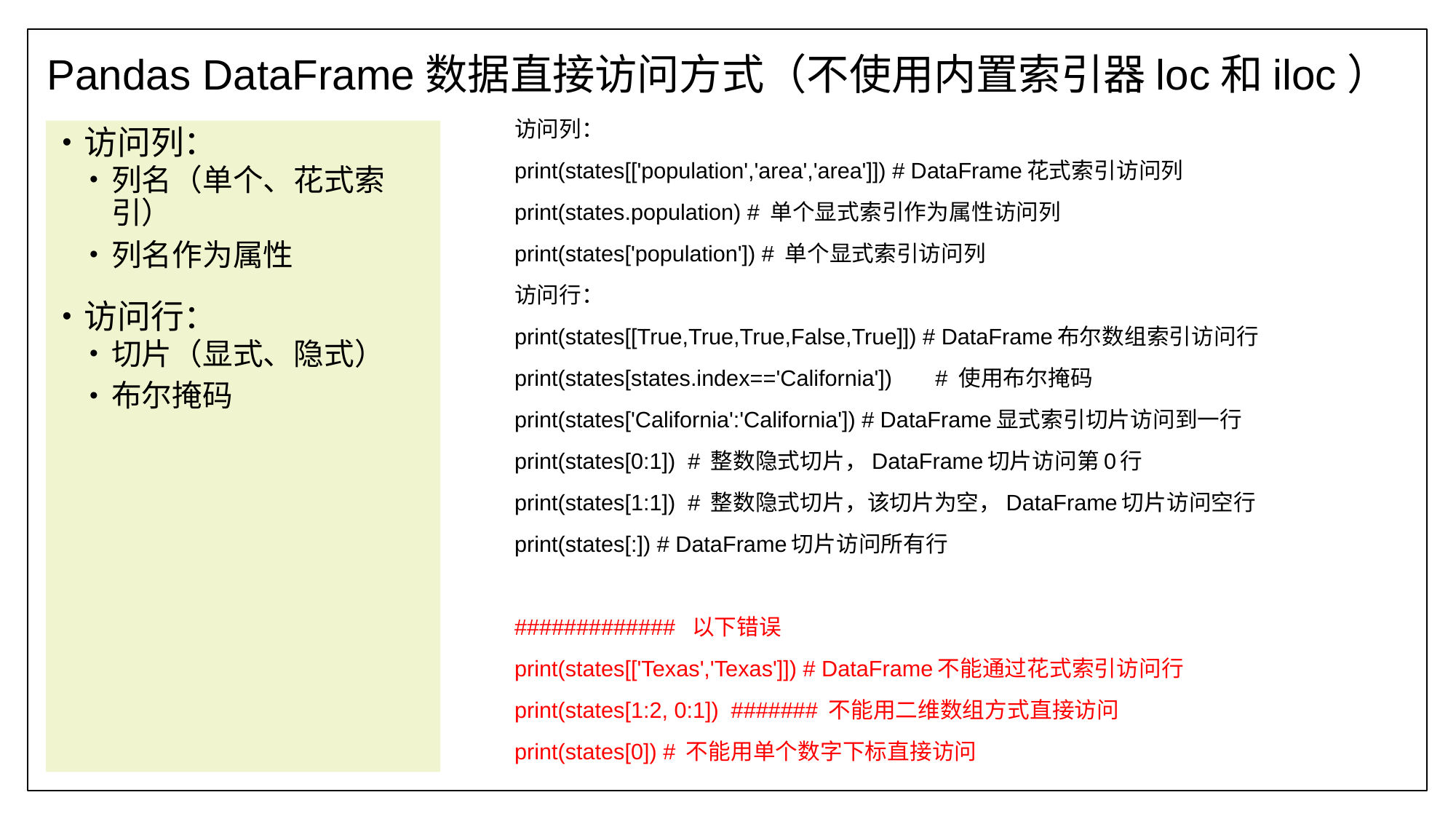

# Pandas DataFrame数据直接访问方式（不使用内置索引器loc和iloc）
访问列：
print(states[['population','area','area']]) # DataFrame花式索引访问列
print(states.population) # 单个显式索引作为属性访问列
print(states['population']) # 单个显式索引访问列
访问行：
print(states[[True,True,True,False,True]]) # DataFrame布尔数组索引访问行
print(states[states.index=='California'])       # 使用布尔掩码
print(states['California':'California']) # DataFrame显式索引切片访问到一行
print(states[0:1])  # 整数隐式切片，DataFrame切片访问第0行
print(states[1:1])  # 整数隐式切片，该切片为空，DataFrame切片访问空行
print(states[:]) # DataFrame切片访问所有行

#############  以下错误
print(states[['Texas','Texas']]) # DataFrame不能通过花式索引访问行
print(states[1:2, 0:1])  ####### 不能用二维数组方式直接访问
print(states[0]) # 不能用单个数字下标直接访问

访问列：
列名（单个、花式索引）
列名作为属性
访问行：
切片（显式、隐式）
布尔掩码